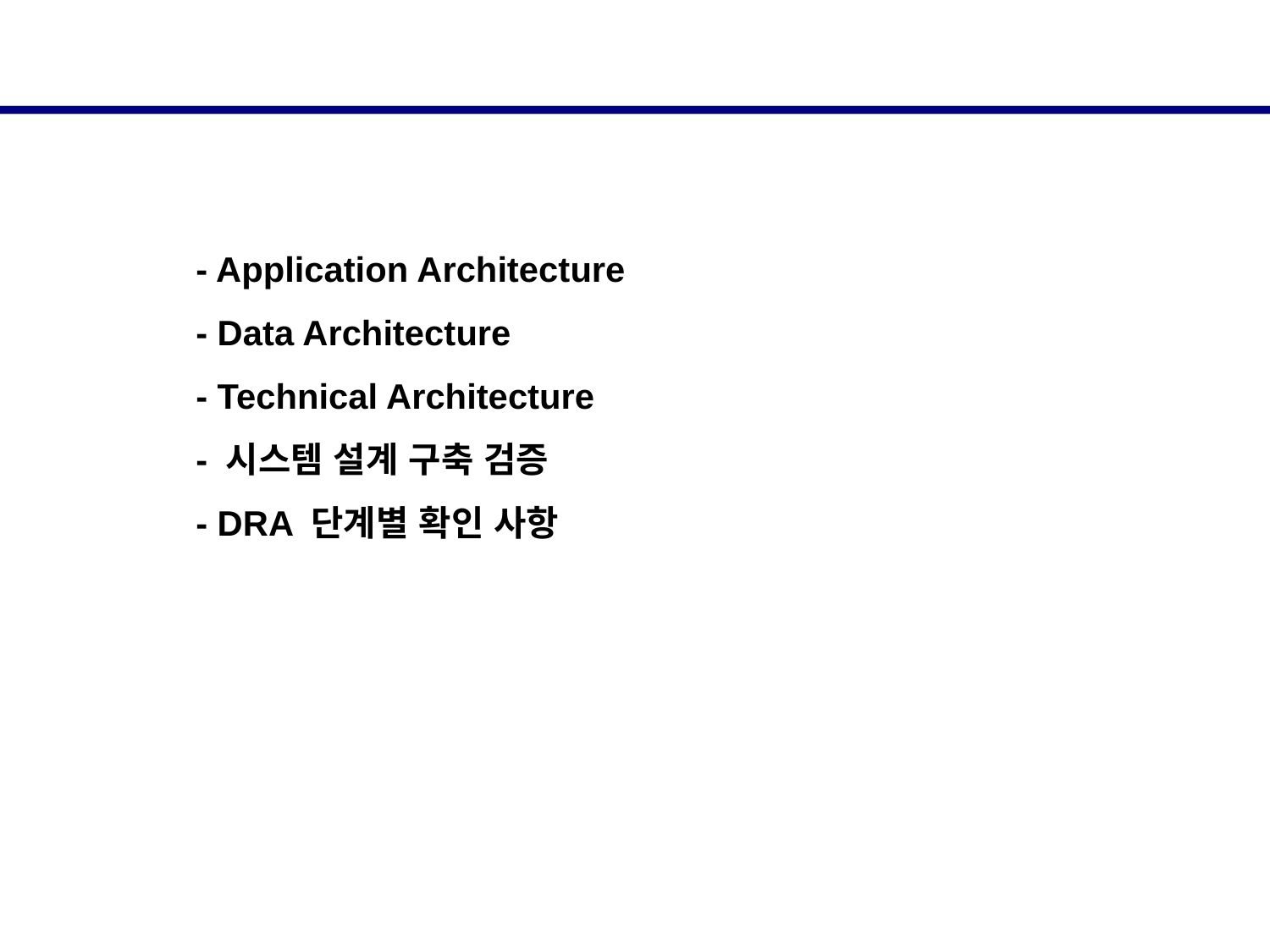

- Application Architecture
  - Data Architecture
  - Technical Architecture
  - 시스템 설계 구축 검증
  - DRA 단계별 확인 사항